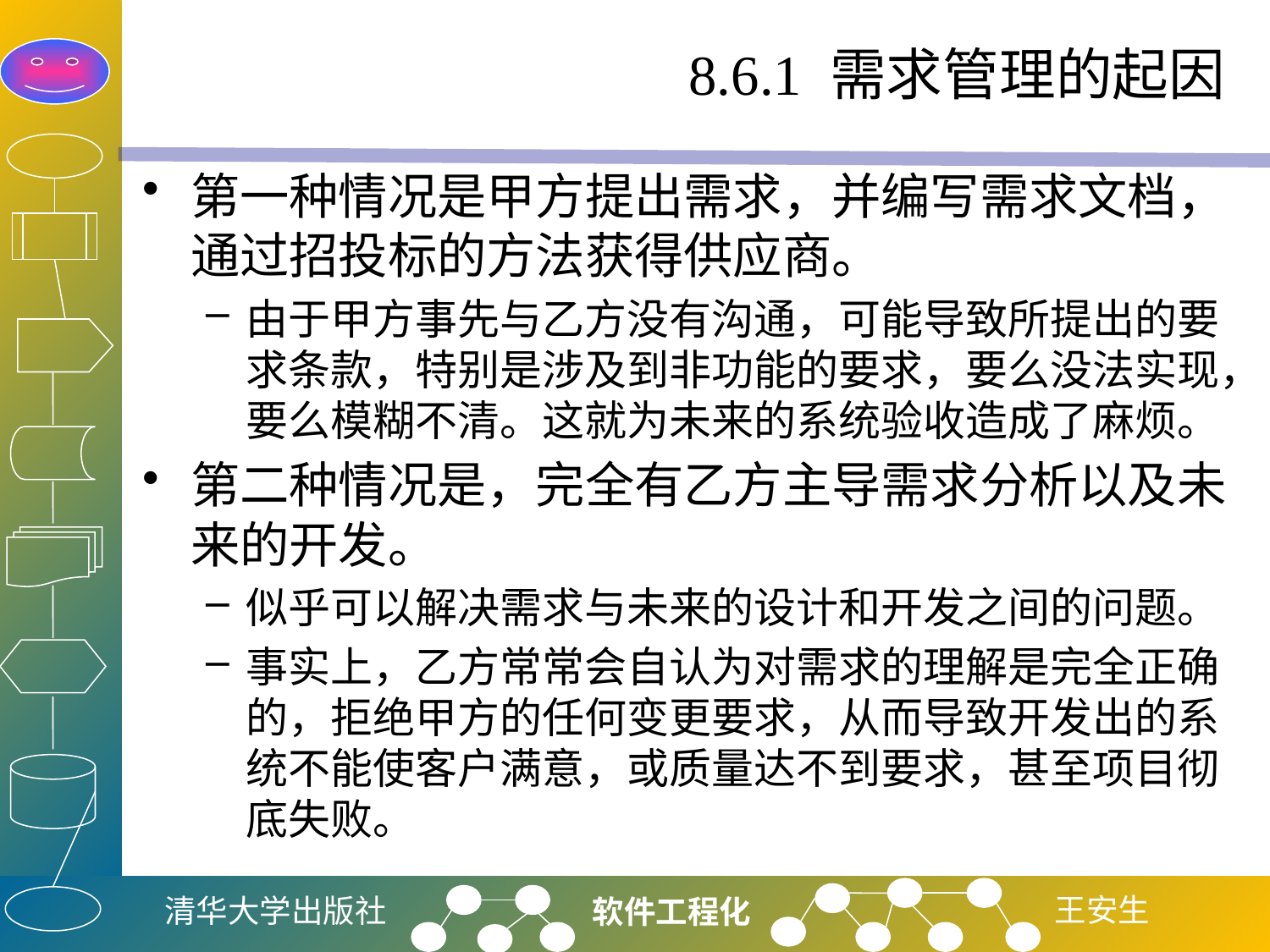

# 8.6.1 需求管理的起因
第一种情况是甲方提出需求，并编写需求文档，通过招投标的方法获得供应商。
由于甲方事先与乙方没有沟通，可能导致所提出的要求条款，特别是涉及到非功能的要求，要么没法实现，要么模糊不清。这就为未来的系统验收造成了麻烦。
第二种情况是，完全有乙方主导需求分析以及未来的开发。
似乎可以解决需求与未来的设计和开发之间的问题。
事实上，乙方常常会自认为对需求的理解是完全正确的，拒绝甲方的任何变更要求，从而导致开发出的系统不能使客户满意，或质量达不到要求，甚至项目彻底失败。